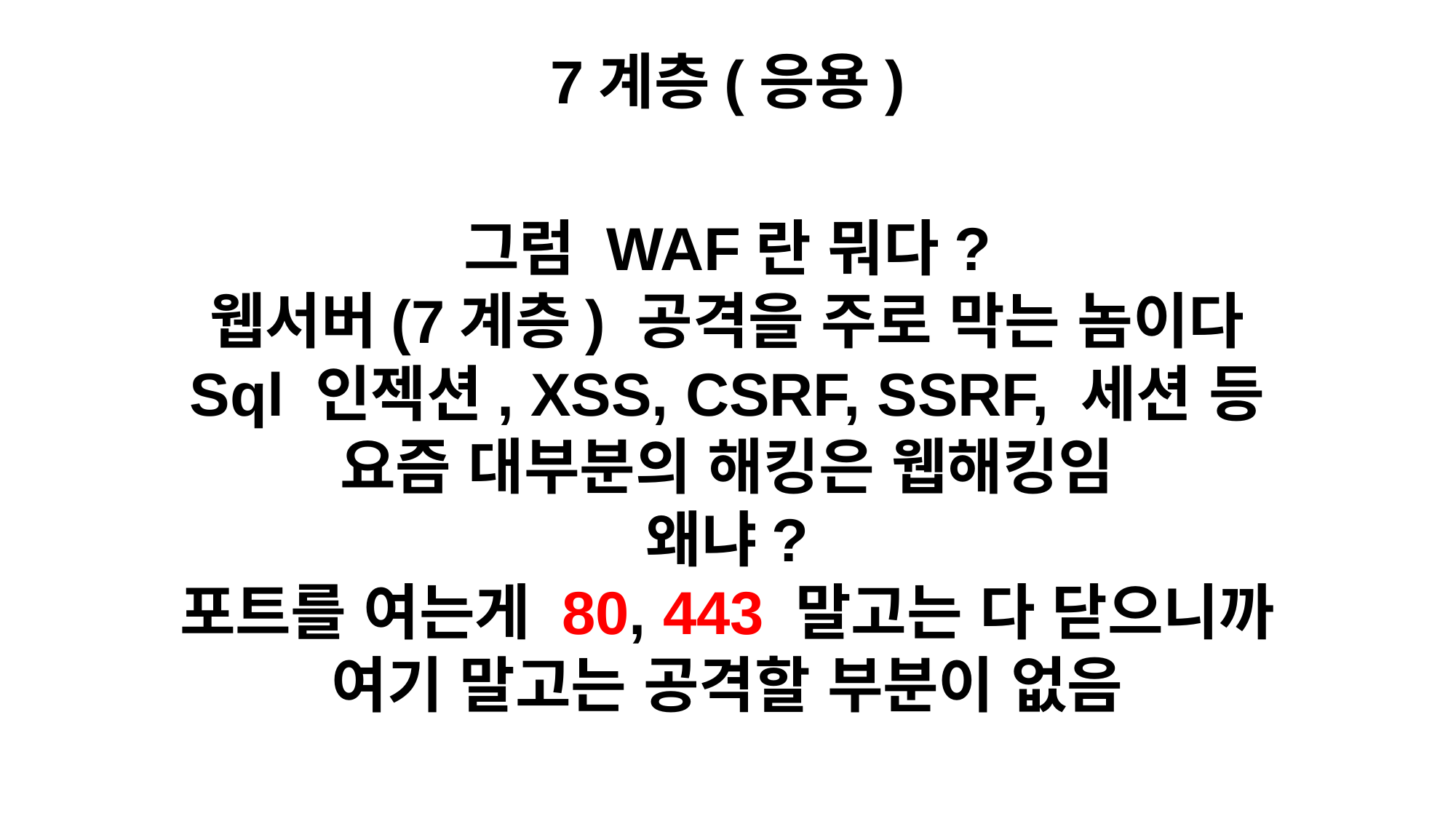

7계층(응용)
그럼 WAF란 뭐다?
웹서버(7계층) 공격을 주로 막는 놈이다
Sql 인젝션, XSS, CSRF, SSRF, 세션 등
요즘 대부분의 해킹은 웹해킹임
왜냐?
포트를 여는게 80, 443 말고는 다 닫으니까
여기 말고는 공격할 부분이 없음